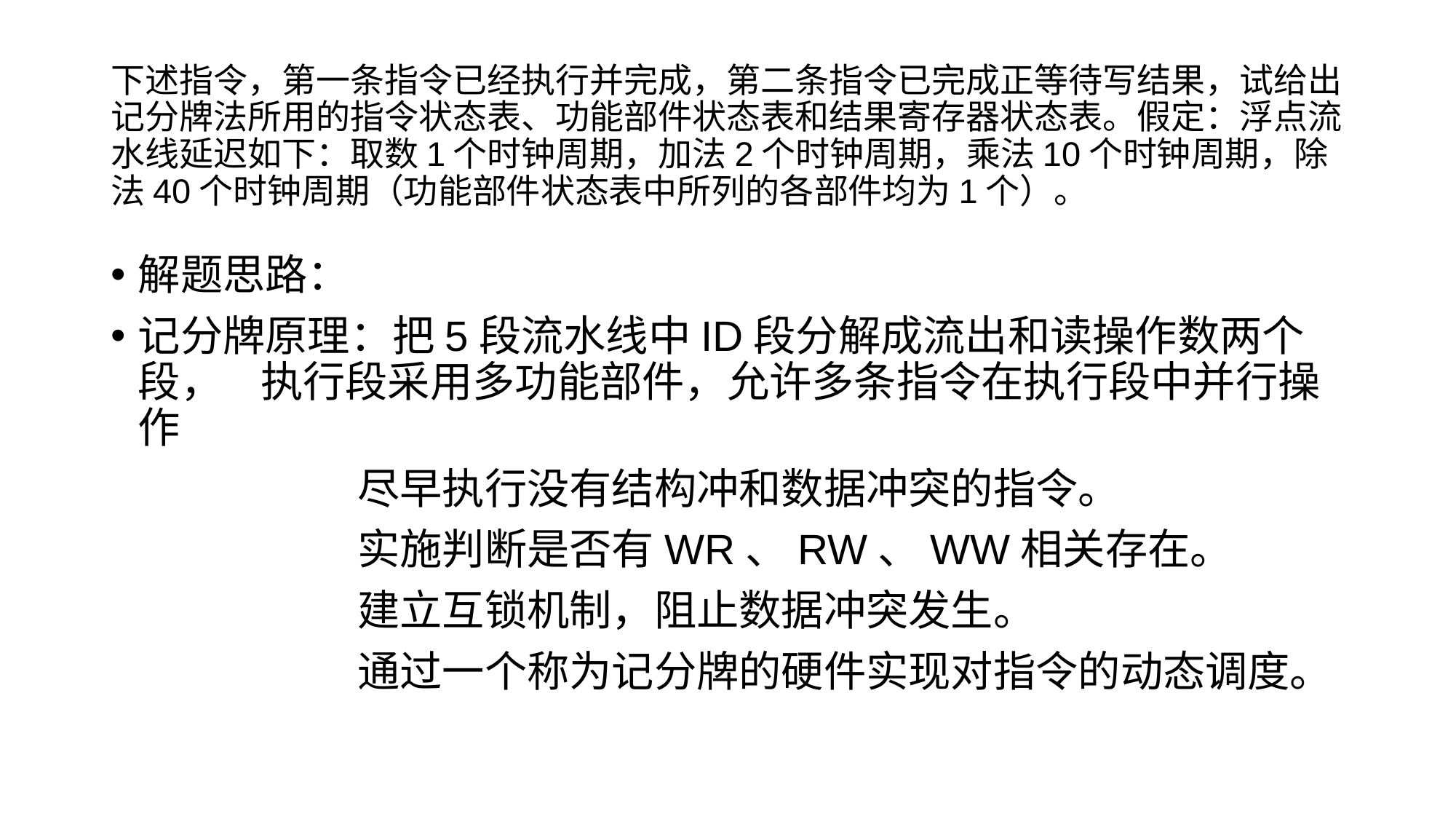

# 下述指令，第一条指令已经执行并完成，第二条指令已完成正等待写结果，试给出记分牌法所用的指令状态表、功能部件状态表和结果寄存器状态表。假定：浮点流水线延迟如下：取数1个时钟周期，加法2个时钟周期，乘法10个时钟周期，除法40个时钟周期（功能部件状态表中所列的各部件均为1个）。
解题思路：
记分牌原理：把5段流水线中ID段分解成流出和读操作数两个段，    执行段采用多功能部件，允许多条指令在执行段中并行操作
                         尽早执行没有结构冲和数据冲突的指令。
                         实施判断是否有WR、RW、WW相关存在。
                         建立互锁机制，阻止数据冲突发生。
                         通过一个称为记分牌的硬件实现对指令的动态调度。